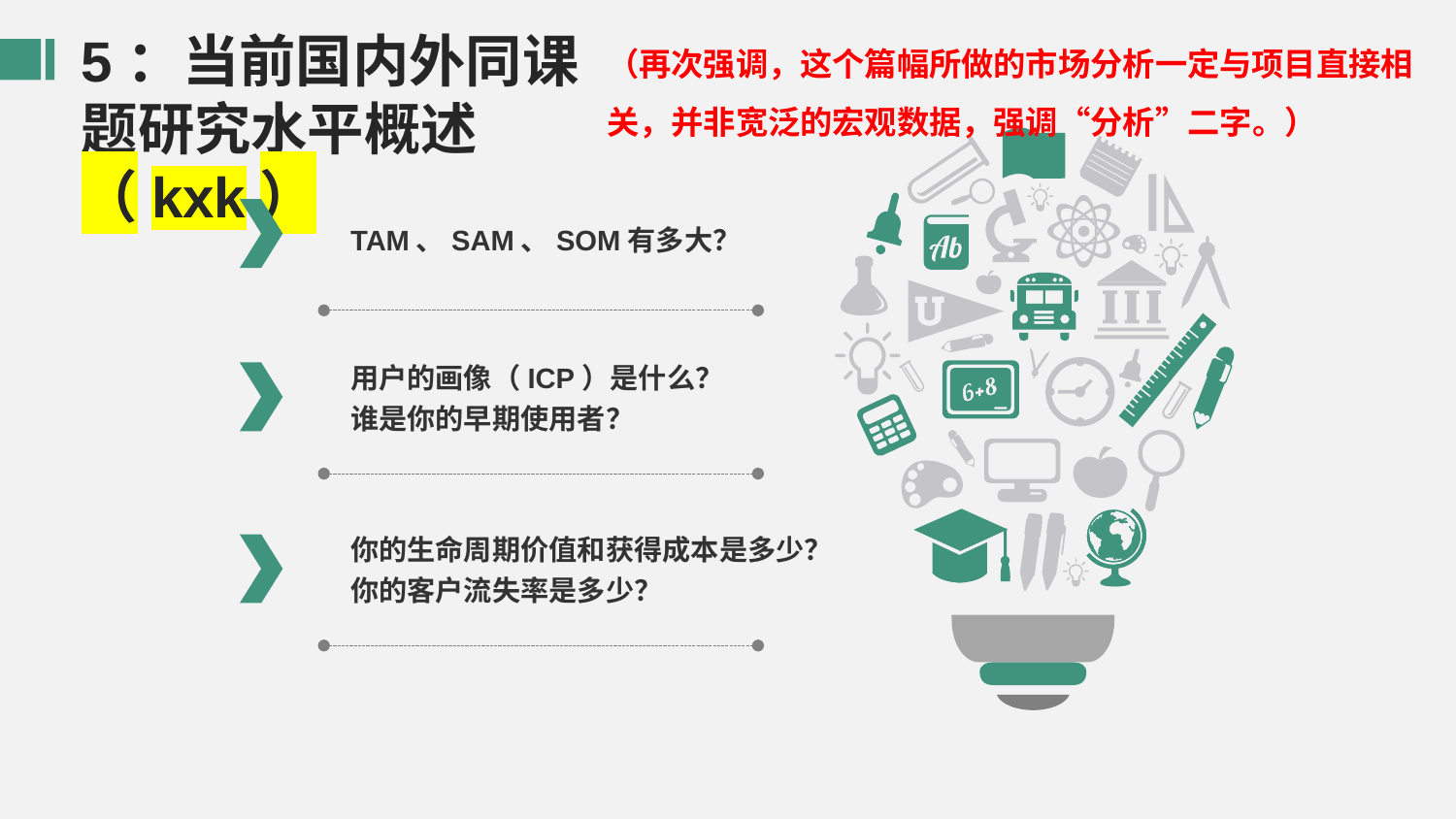

5：当前国内外同课题研究水平概述（kxk）
（再次强调，这个篇幅所做的市场分析一定与项目直接相关，并非宽泛的宏观数据，强调“分析”二字。）

TAM、SAM、SOM有多大？

用户的画像（ICP）是什么？
谁是你的早期使用者？

你的生命周期价值和获得成本是多少？
你的客户流失率是多少？